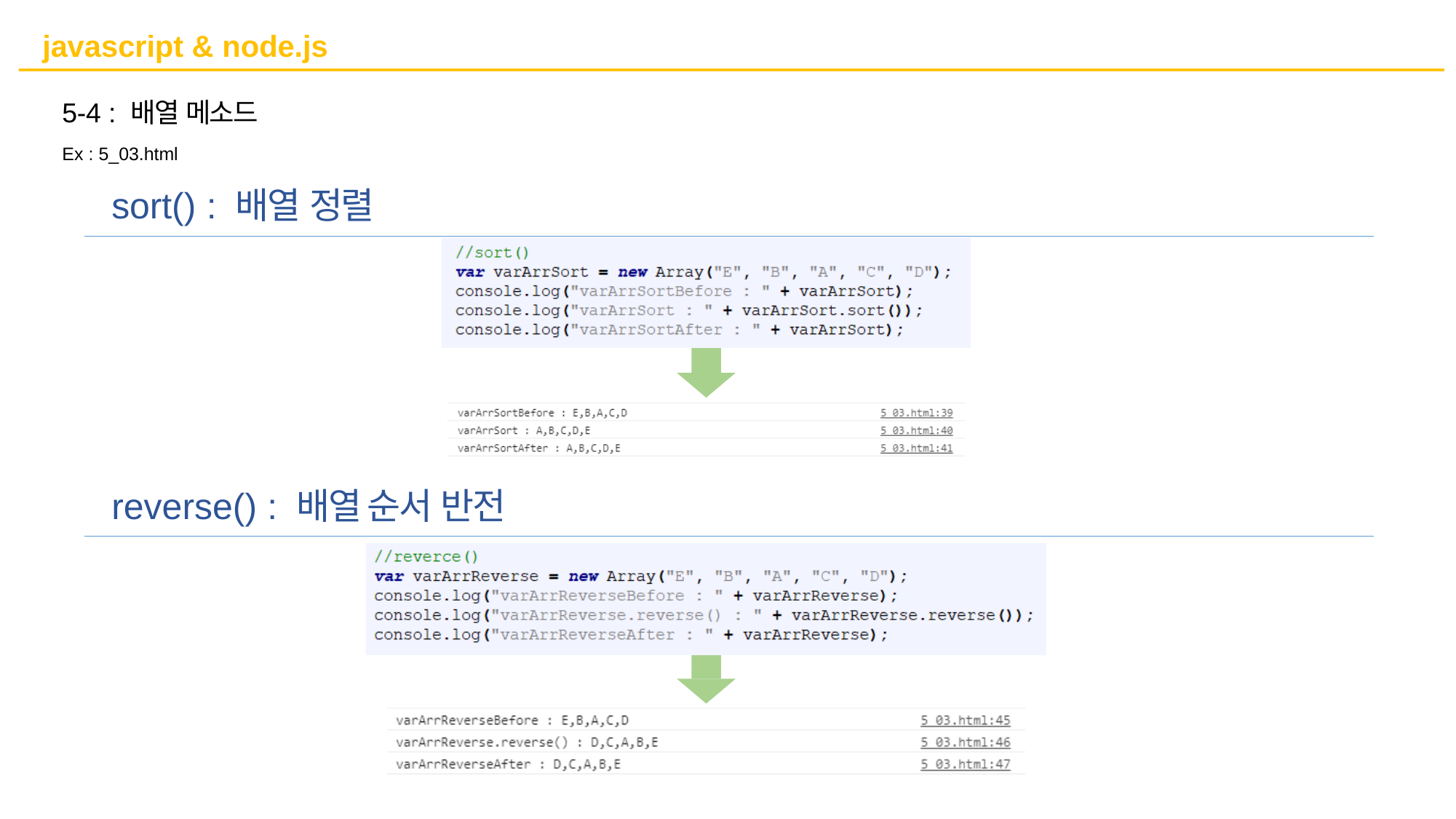

# javascript & node.js

5-4 : 배열 메소드
Ex : 5_03.html
sort() : 배열 정렬

reverse() : 배열 순서 반전